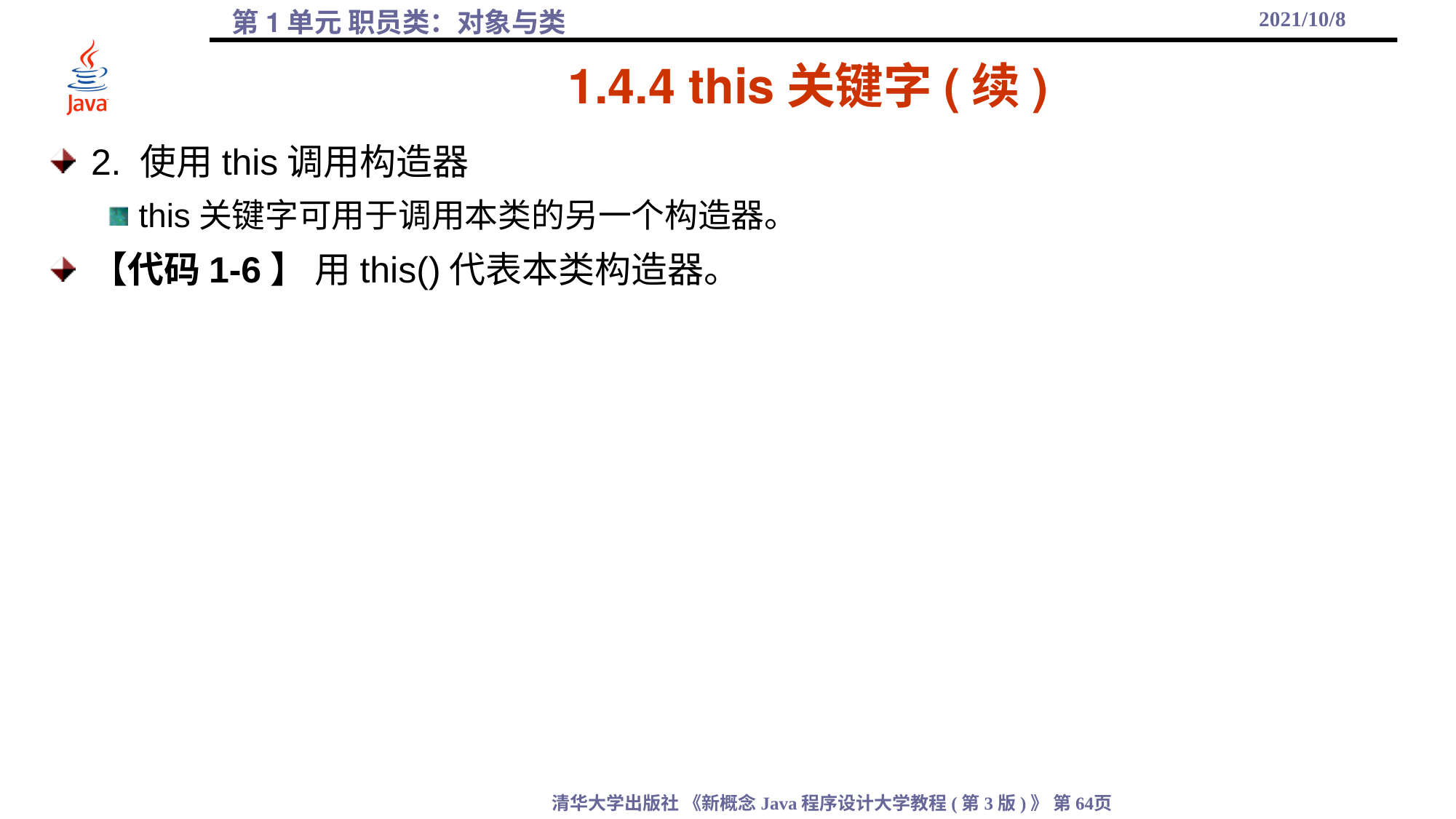

2021/10/8
# 1.4.4 this关键字(续)
2. 使用this调用构造器
this关键字可用于调用本类的另一个构造器。
【代码1-6】 用this()代表本类构造器。